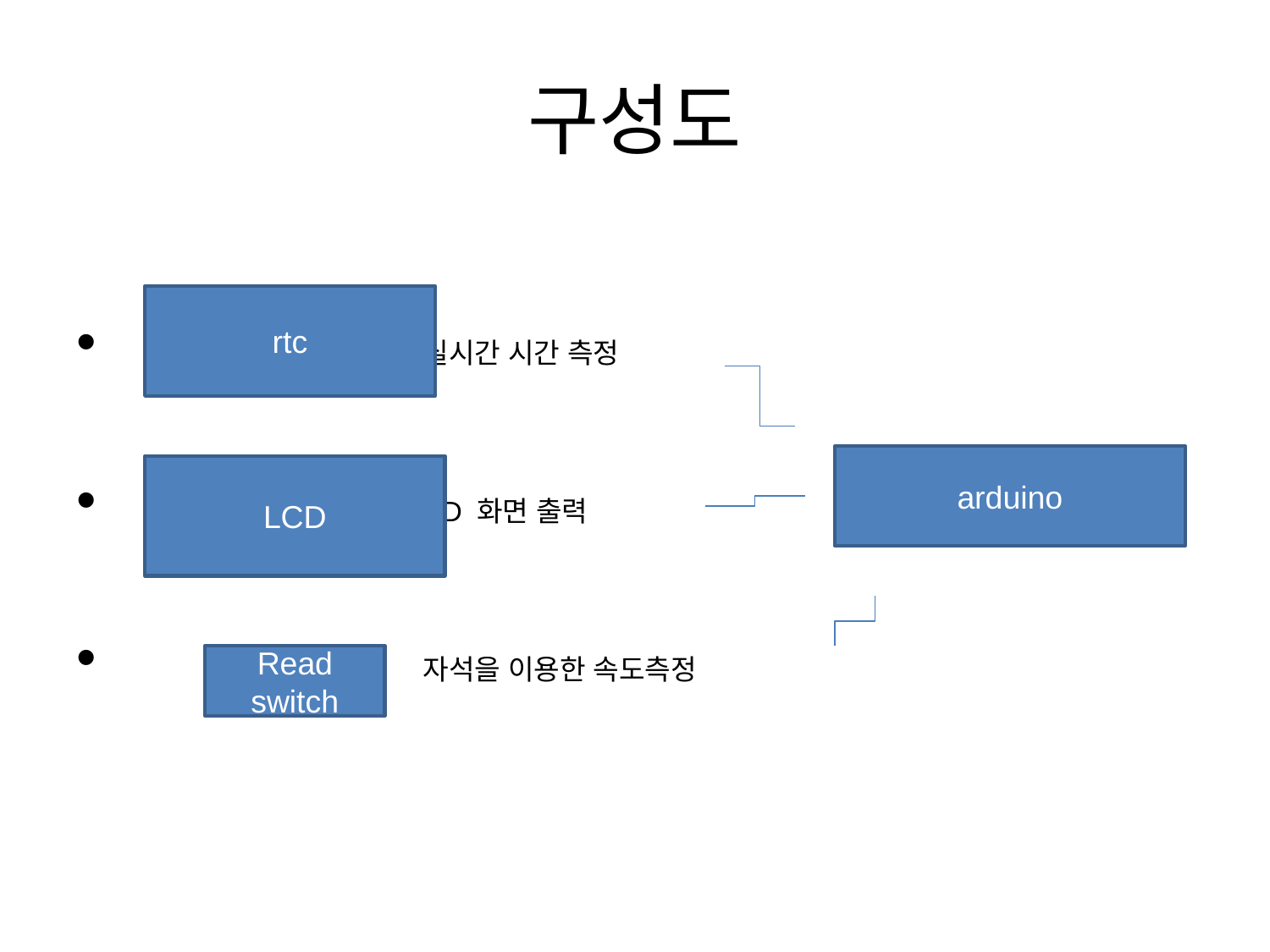

# 구성도

                  실시간 시간 측정

                  LCD 화면 출력

                  자석을 이용한 속도측정
rtc
arduino
LCD
Read switch